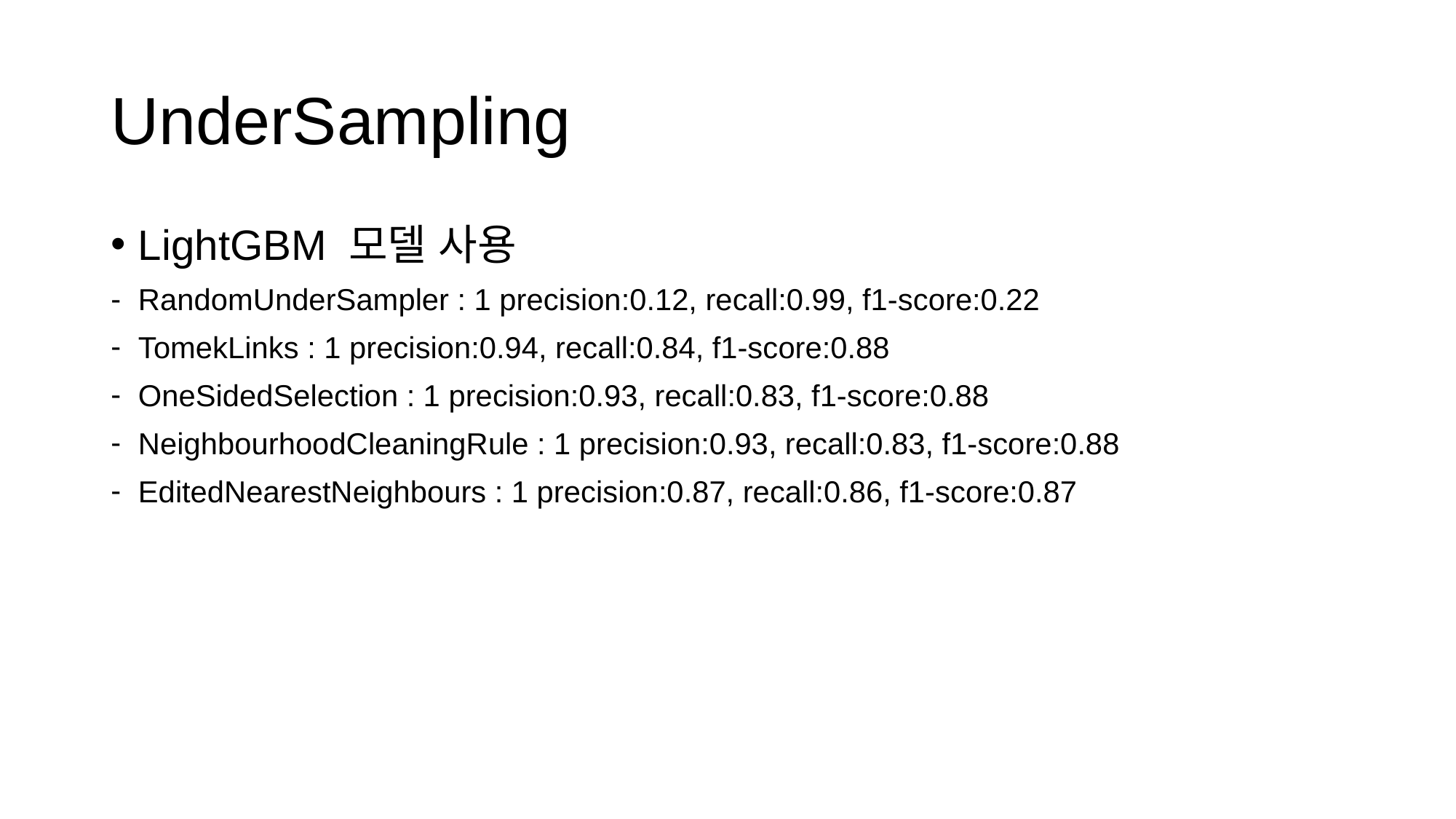

# UnderSampling
LightGBM 모델 사용
RandomUnderSampler : 1 precision:0.12, recall:0.99, f1-score:0.22
TomekLinks : 1 precision:0.94, recall:0.84, f1-score:0.88
OneSidedSelection : 1 precision:0.93, recall:0.83, f1-score:0.88
NeighbourhoodCleaningRule : 1 precision:0.93, recall:0.83, f1-score:0.88
EditedNearestNeighbours : 1 precision:0.87, recall:0.86, f1-score:0.87